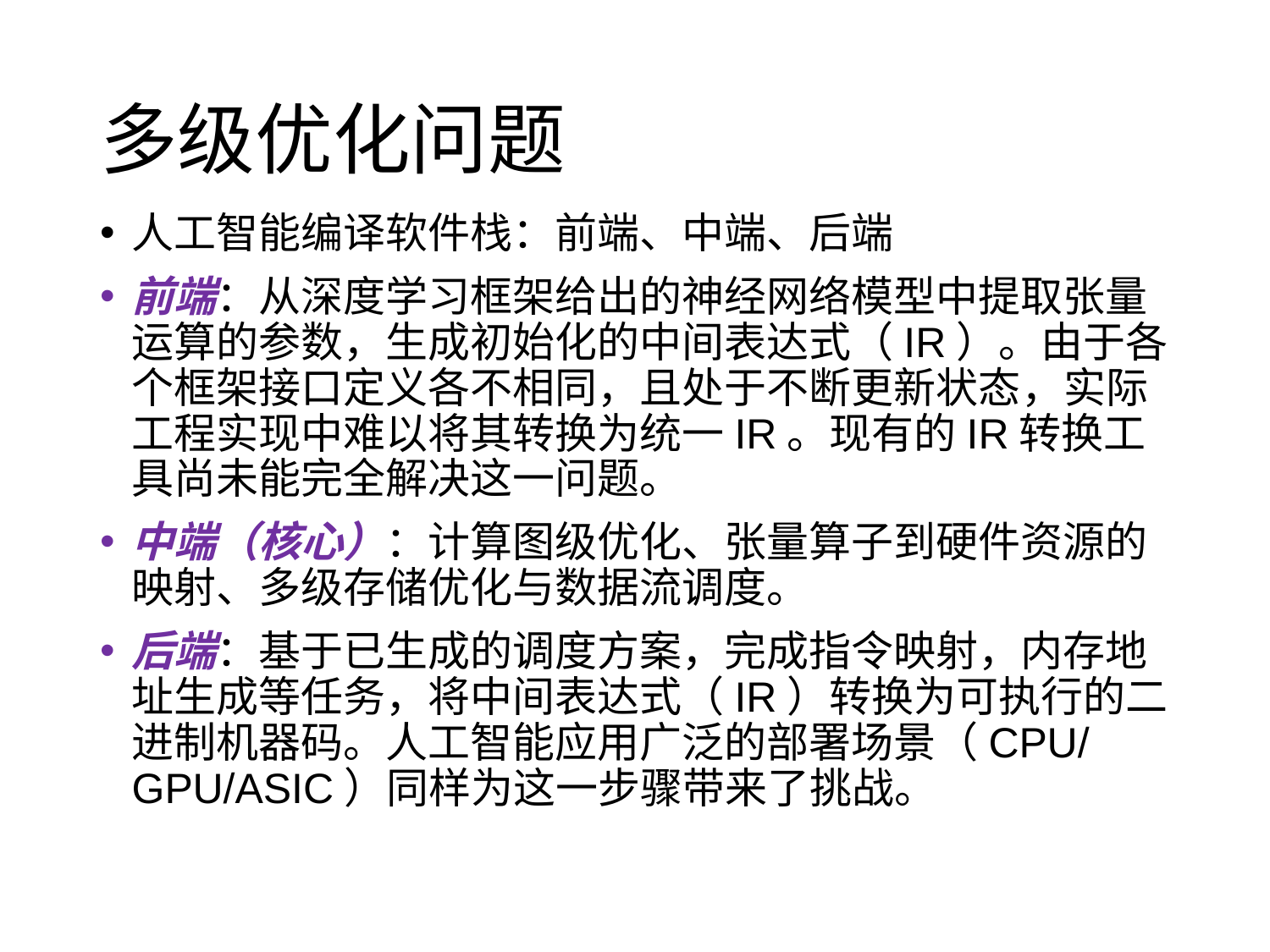

# 多级优化问题
人工智能编译软件栈：前端、中端、后端
前端：从深度学习框架给出的神经网络模型中提取张量运算的参数，生成初始化的中间表达式（IR）。由于各个框架接口定义各不相同，且处于不断更新状态，实际工程实现中难以将其转换为统一IR。现有的IR转换工具尚未能完全解决这一问题。
中端（核心）：计算图级优化、张量算子到硬件资源的映射、多级存储优化与数据流调度。
后端：基于已生成的调度方案，完成指令映射，内存地址生成等任务，将中间表达式（IR）转换为可执行的二进制机器码。人工智能应用广泛的部署场景（CPU/GPU/ASIC）同样为这一步骤带来了挑战。